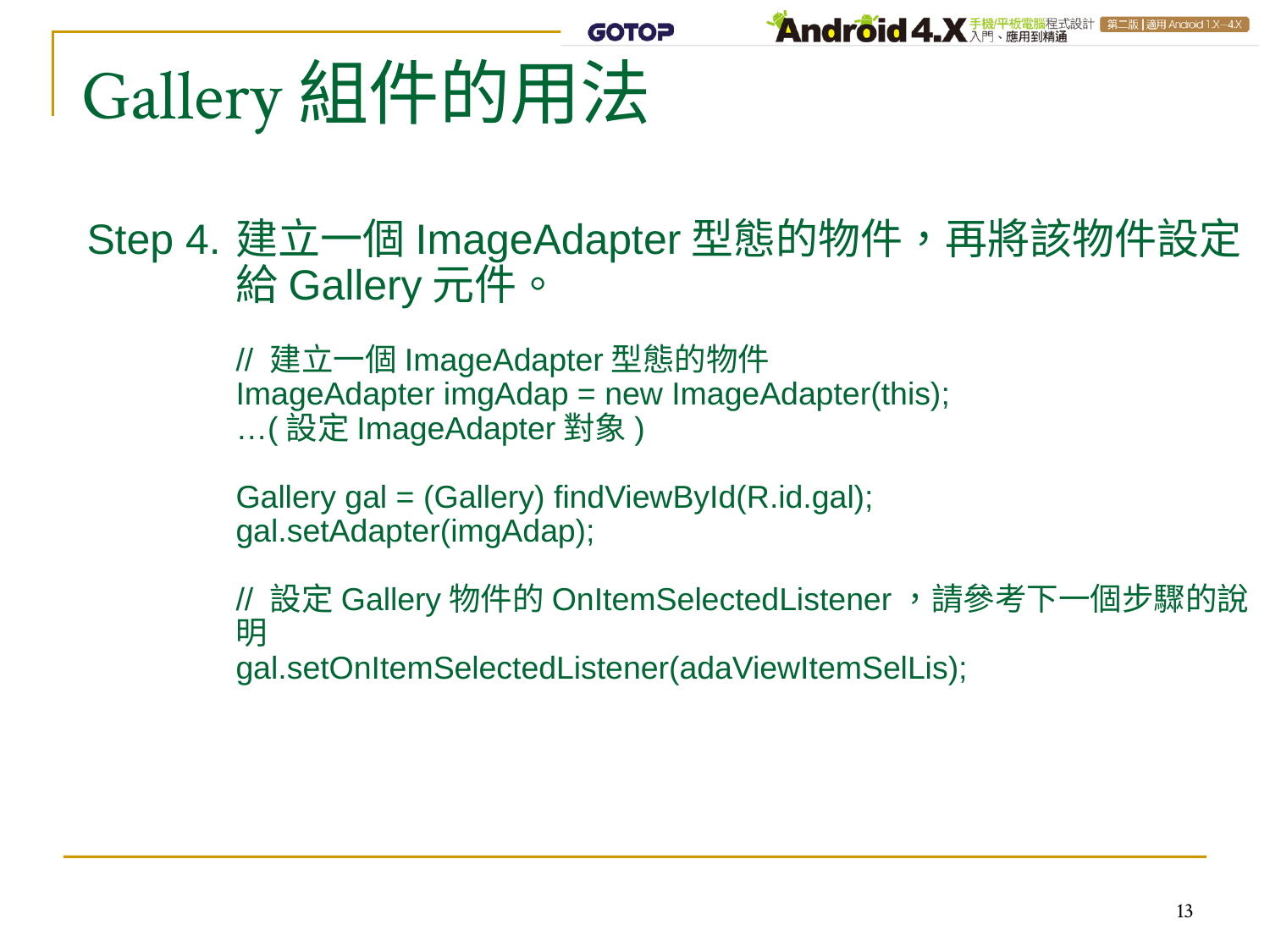

# Gallery組件的用法
Step 4.	建立一個ImageAdapter型態的物件，再將該物件設定給Gallery元件。
// 建立一個ImageAdapter型態的物件
ImageAdapter imgAdap = new ImageAdapter(this);
…(設定ImageAdapter對象)
Gallery gal = (Gallery) findViewById(R.id.gal);
gal.setAdapter(imgAdap);
// 設定Gallery物件的OnItemSelectedListener，請參考下一個步驟的說明
gal.setOnItemSelectedListener(adaViewItemSelLis);

13